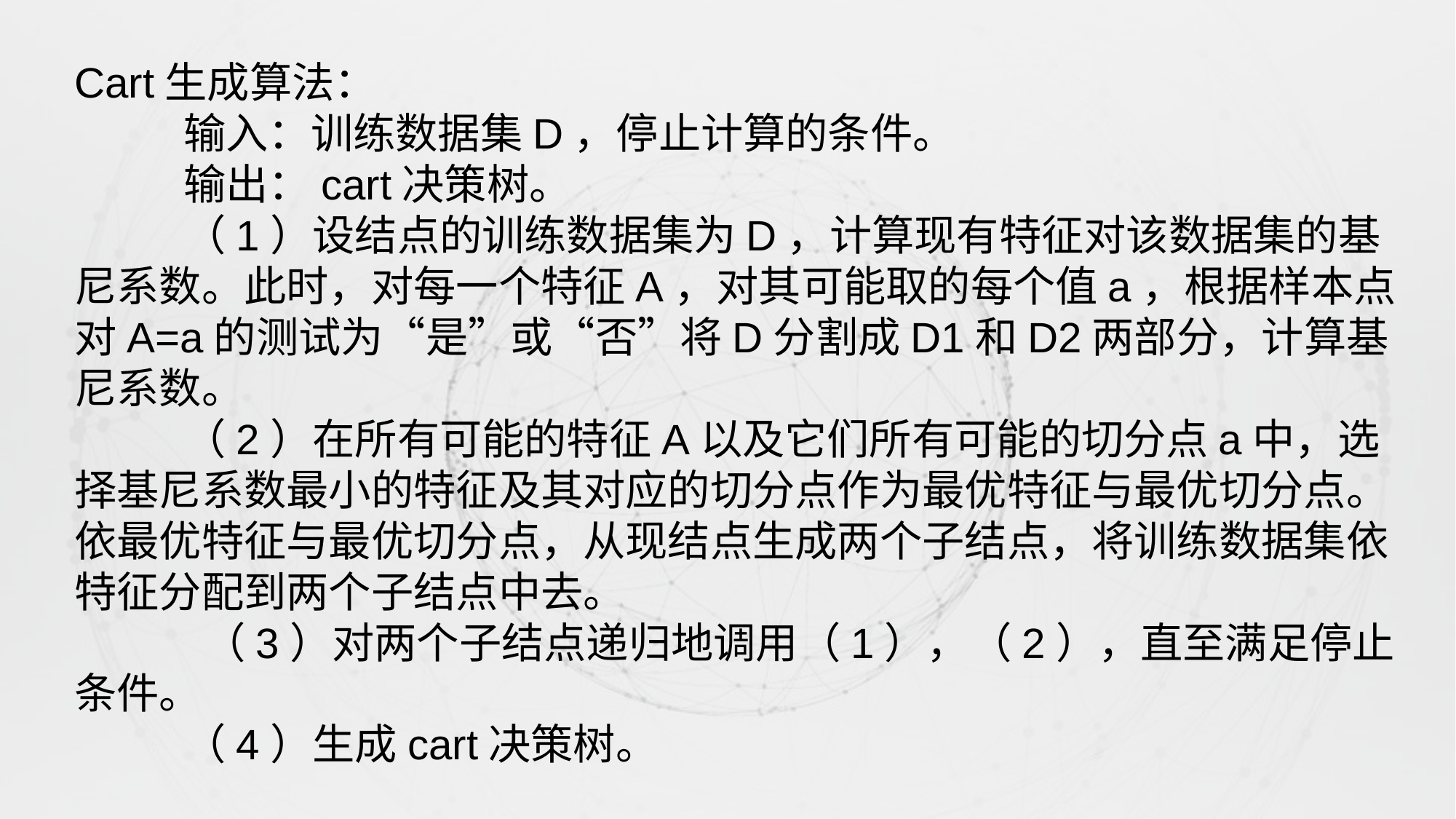

Cart生成算法：
	输入：训练数据集D，停止计算的条件。
	输出：cart决策树。
	（1）设结点的训练数据集为D，计算现有特征对该数据集的基尼系数。此时，对每一个特征A，对其可能取的每个值a，根据样本点对A=a的测试为“是”或“否”将D分割成D1和D2两部分，计算基尼系数。
	（2）在所有可能的特征A以及它们所有可能的切分点a中，选择基尼系数最小的特征及其对应的切分点作为最优特征与最优切分点。依最优特征与最优切分点，从现结点生成两个子结点，将训练数据集依特征分配到两个子结点中去。
	 （3）对两个子结点递归地调用（1），（2），直至满足停止条件。
	（4）生成cart决策树。